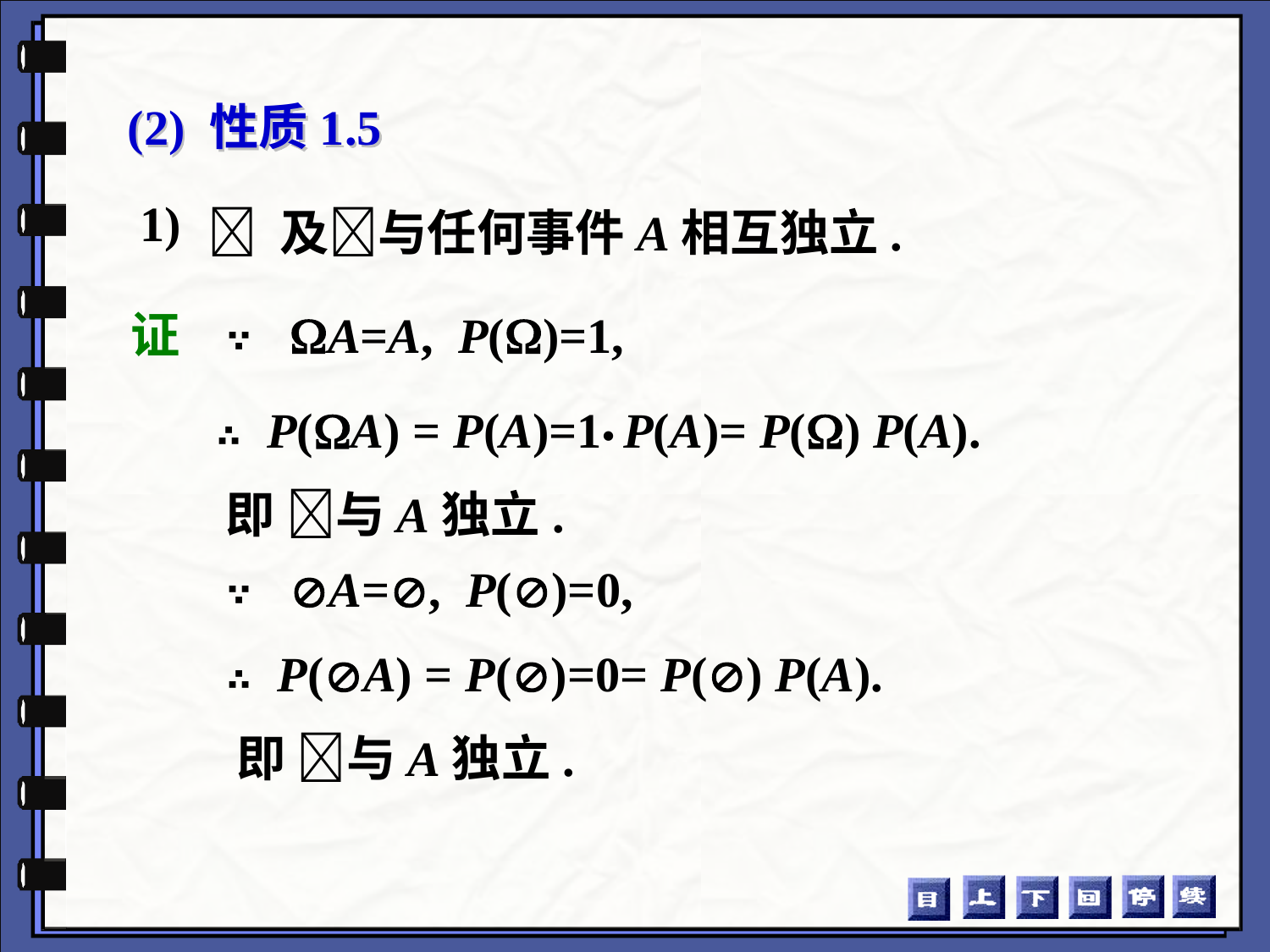

# (2) 性质1.5

Ω 及∅与任何事件A相互独立.
1)
证
∵   ΩA=A,  P(Ω)=1,
∴  P(ΩA) = P(A)=1• P(A)= P(Ω) P(A).
即 Ω与A独立.
∵   ∅A=∅,  P(∅)=0,
∴  P(∅A) = P(∅)=0= P(∅) P(A).
即 ∅与A独立.